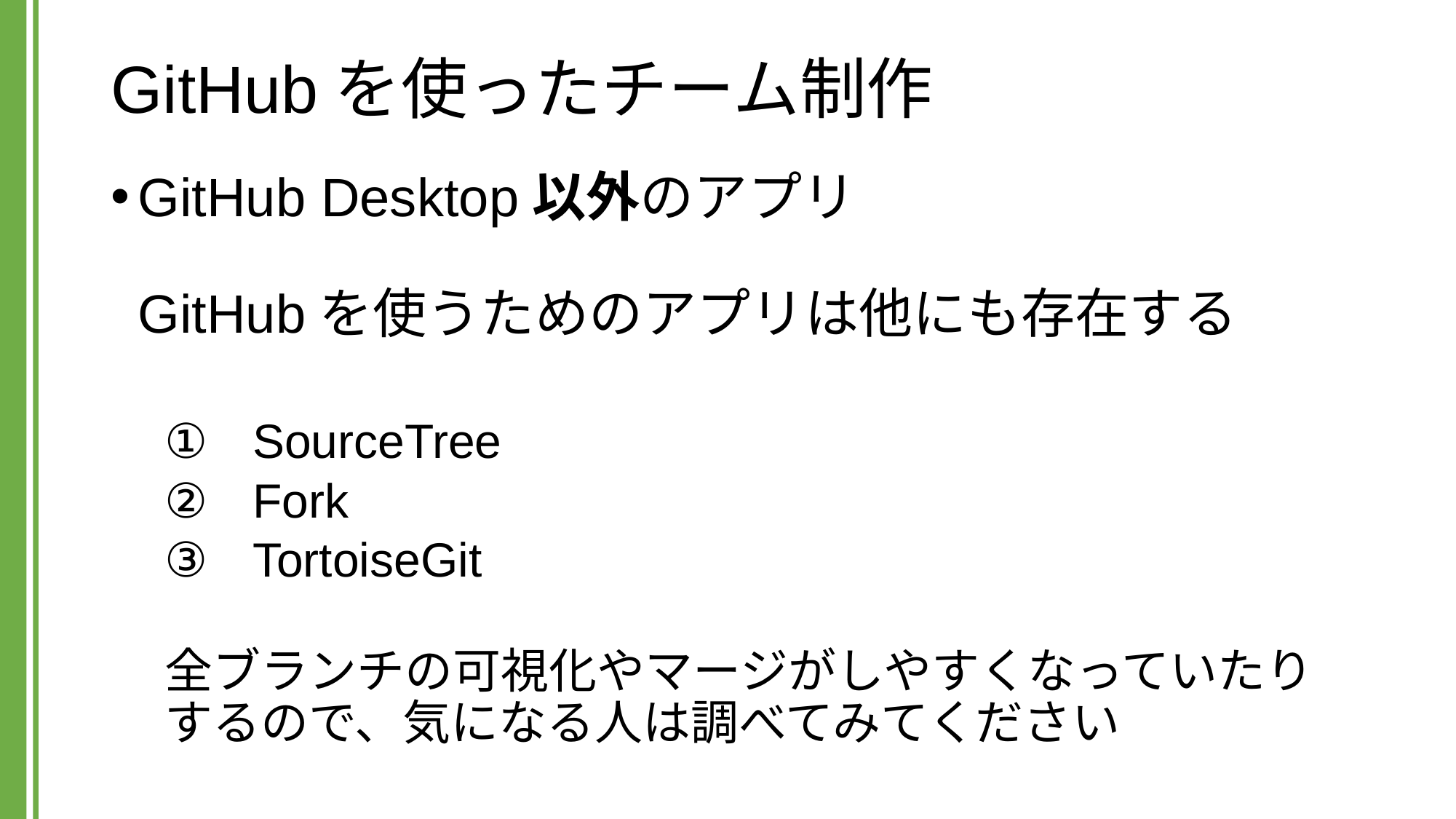

# GitHubを使ったチーム制作
GitHub Desktop以外のアプリ
GitHubを使うためのアプリは他にも存在する
SourceTree
Fork
TortoiseGit
全ブランチの可視化やマージがしやすくなっていたりするので、気になる人は調べてみてください